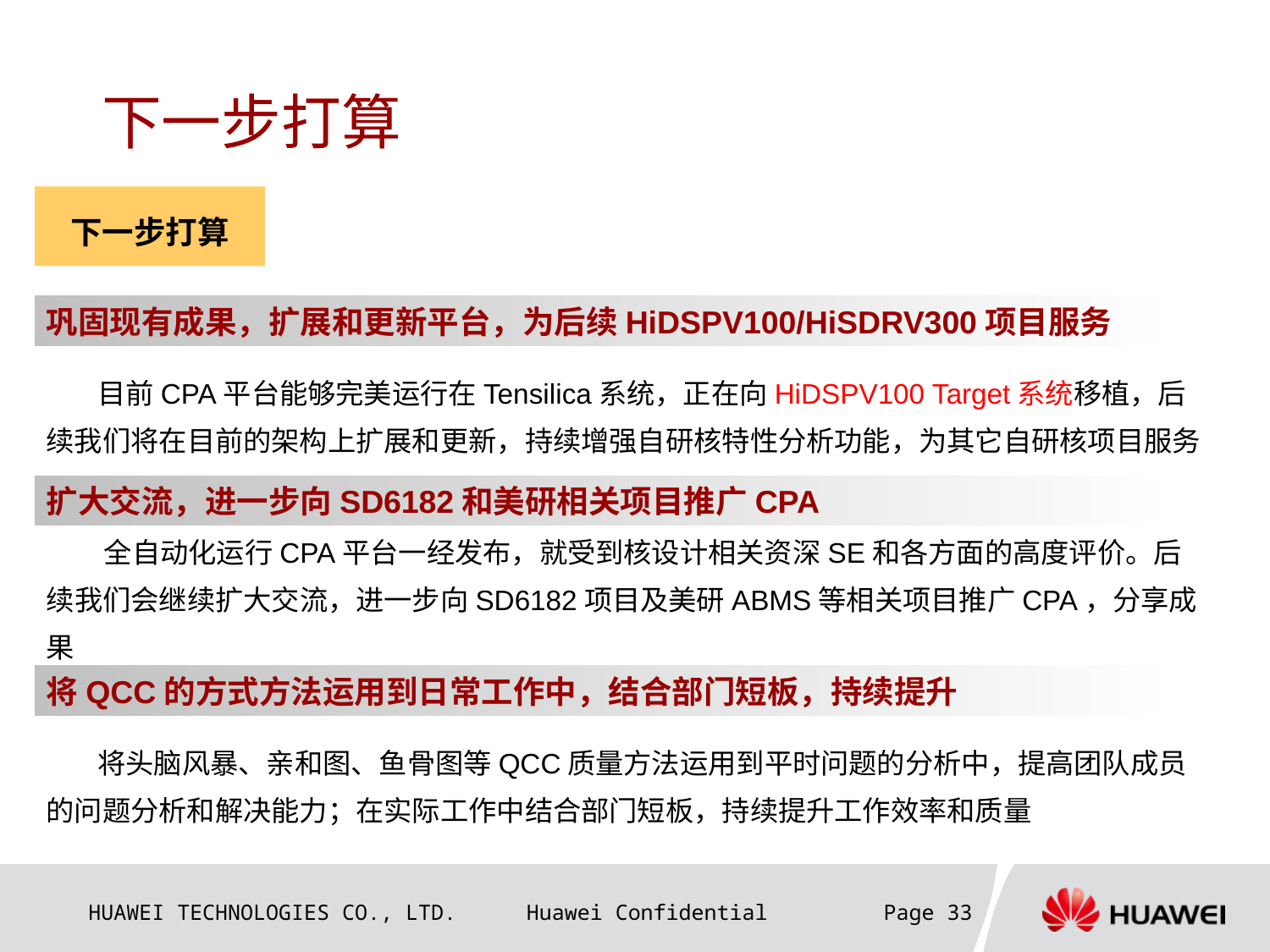

# 下一步打算

下一步打算
巩固现有成果，扩展和更新平台，为后续HiDSPV100/HiSDRV300项目服务
       目前CPA平台能够完美运行在Tensilica系统，正在向HiDSPV100 Target系统移植，后续我们将在目前的架构上扩展和更新，持续增强自研核特性分析功能，为其它自研核项目服务
扩大交流，进一步向SD6182和美研相关项目推广CPA
        全自动化运行CPA平台一经发布，就受到核设计相关资深SE和各方面的高度评价。后续我们会继续扩大交流，进一步向SD6182项目及美研ABMS等相关项目推广CPA，分享成果
将QCC的方式方法运用到日常工作中，结合部门短板，持续提升
       将头脑风暴、亲和图、鱼骨图等QCC质量方法运用到平时问题的分析中，提高团队成员的问题分析和解决能力；在实际工作中结合部门短板，持续提升工作效率和质量
Page 33